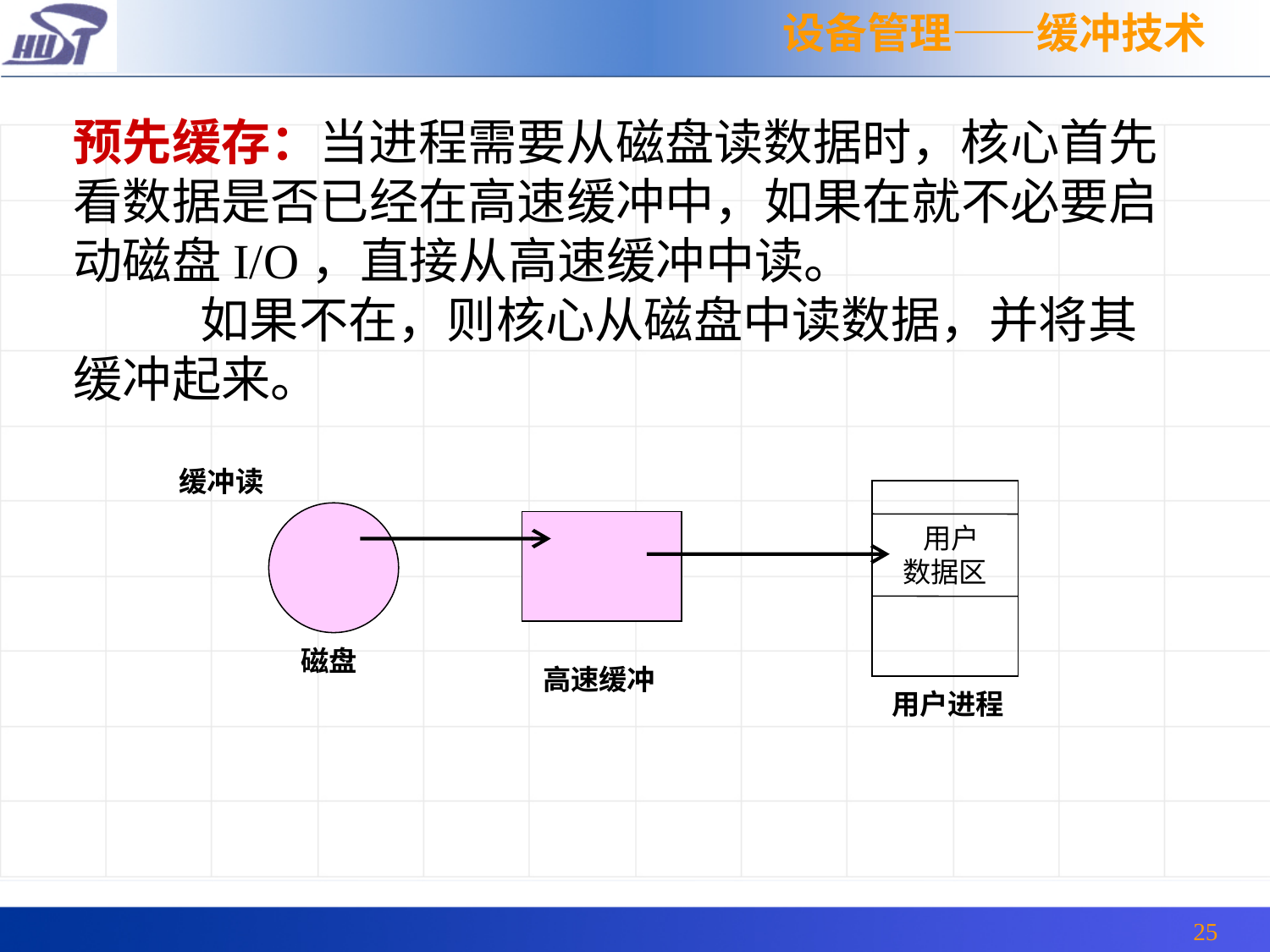

设备管理——缓冲技术
预先缓存：当进程需要从磁盘读数据时，核心首先看数据是否已经在高速缓冲中，如果在就不必要启动磁盘I/O，直接从高速缓冲中读。
	如果不在，则核心从磁盘中读数据，并将其缓冲起来。
缓冲读

 用户
数据区

磁盘
高速缓冲
用户进程
25